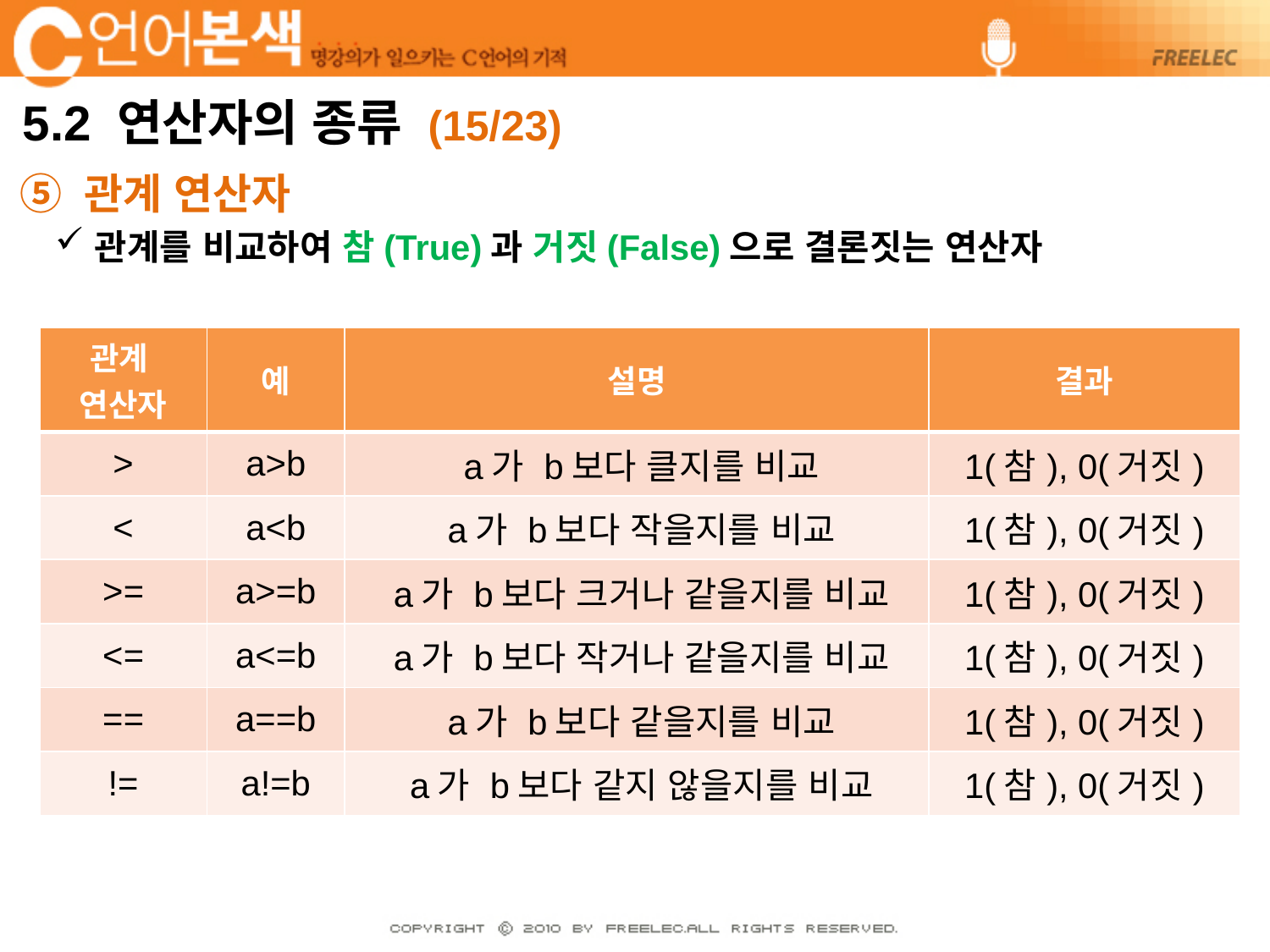

# 5.2 연산자의 종류 (15/23)
⑤ 관계 연산자
관계를 비교하여 참(True)과 거짓(False)으로 결론짓는 연산자
| 관계 연산자 | 예 | 설명 | 결과 |
| --- | --- | --- | --- |
| > | a>b | a가 b보다 클지를 비교 | 1(참), 0(거짓) |
| < | a<b | a가 b보다 작을지를 비교 | 1(참), 0(거짓) |
| >= | a>=b | a가 b보다 크거나 같을지를 비교 | 1(참), 0(거짓) |
| <= | a<=b | a가 b보다 작거나 같을지를 비교 | 1(참), 0(거짓) |
| == | a==b | a가 b보다 같을지를 비교 | 1(참), 0(거짓) |
| != | a!=b | a가 b보다 같지 않을지를 비교 | 1(참), 0(거짓) |